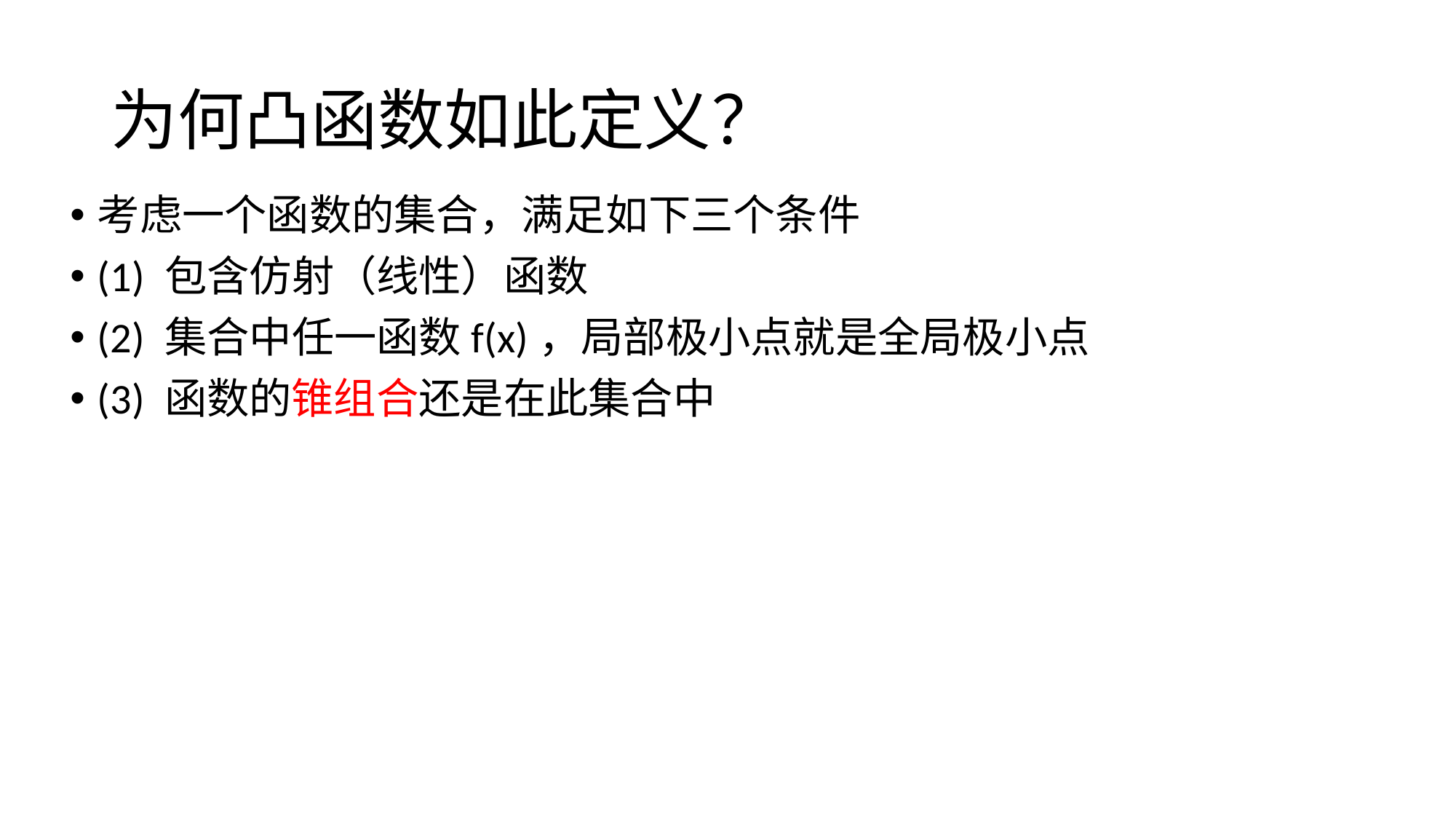

# 为何凸函数如此定义？
考虑一个函数的集合，满足如下三个条件
(1) 包含仿射（线性）函数
(2) 集合中任一函数f(x)，局部极小点就是全局极小点
(3) 函数的锥组合还是在此集合中